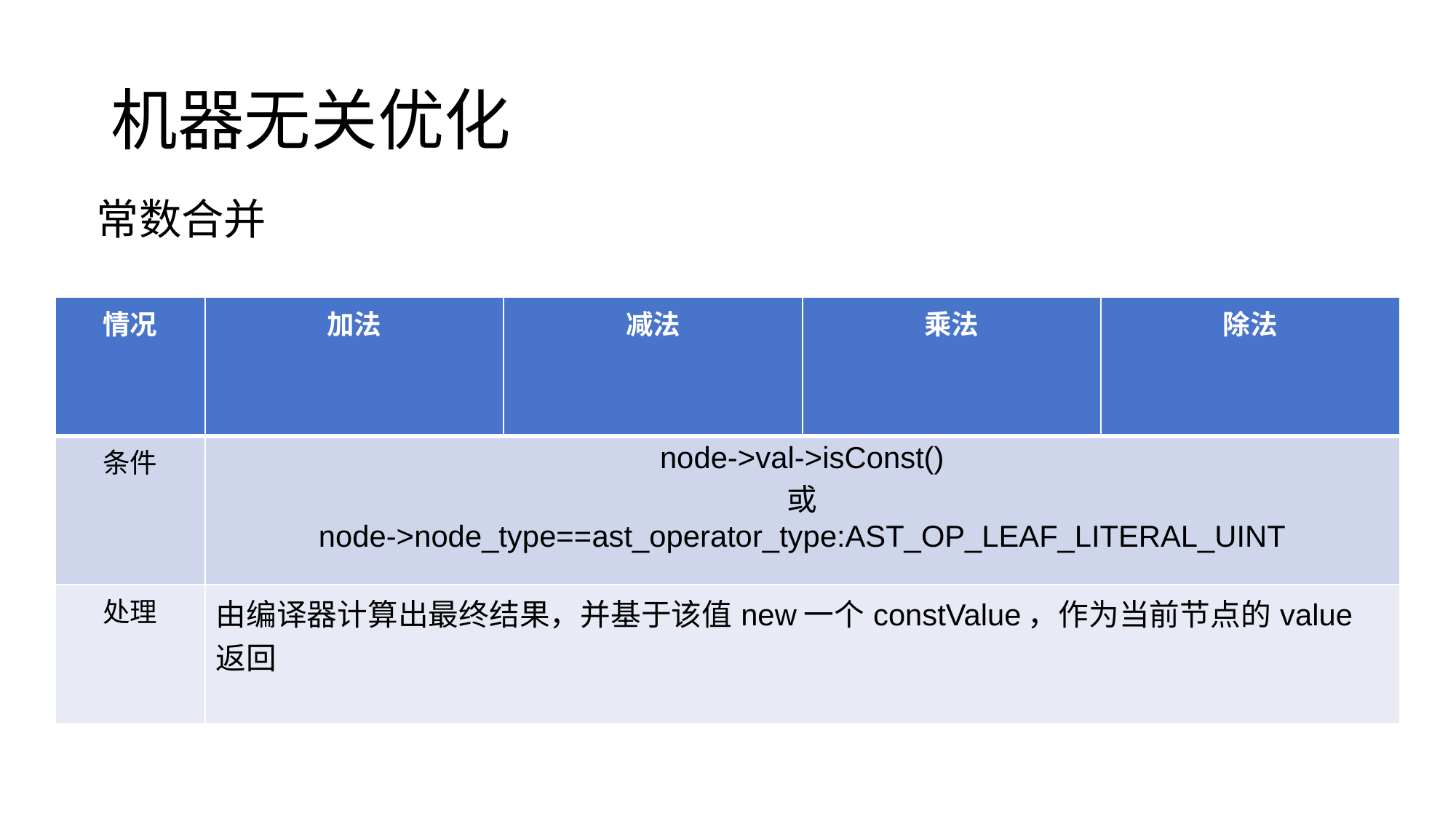

# 机器无关优化
常数合并
| 情况 | 加法 | 减法 | 乘法 | 除法 |
| --- | --- | --- | --- | --- |
| 条件 | node->val->isConst() 或 node->node\_type==ast\_operator\_type:AST\_OP\_LEAF\_LITERAL\_UINT |  |  |  |
| 处理 | 由编译器计算出最终结果，并基于该值new一个constValue，作为当前节点的value返回 |  |  |  |